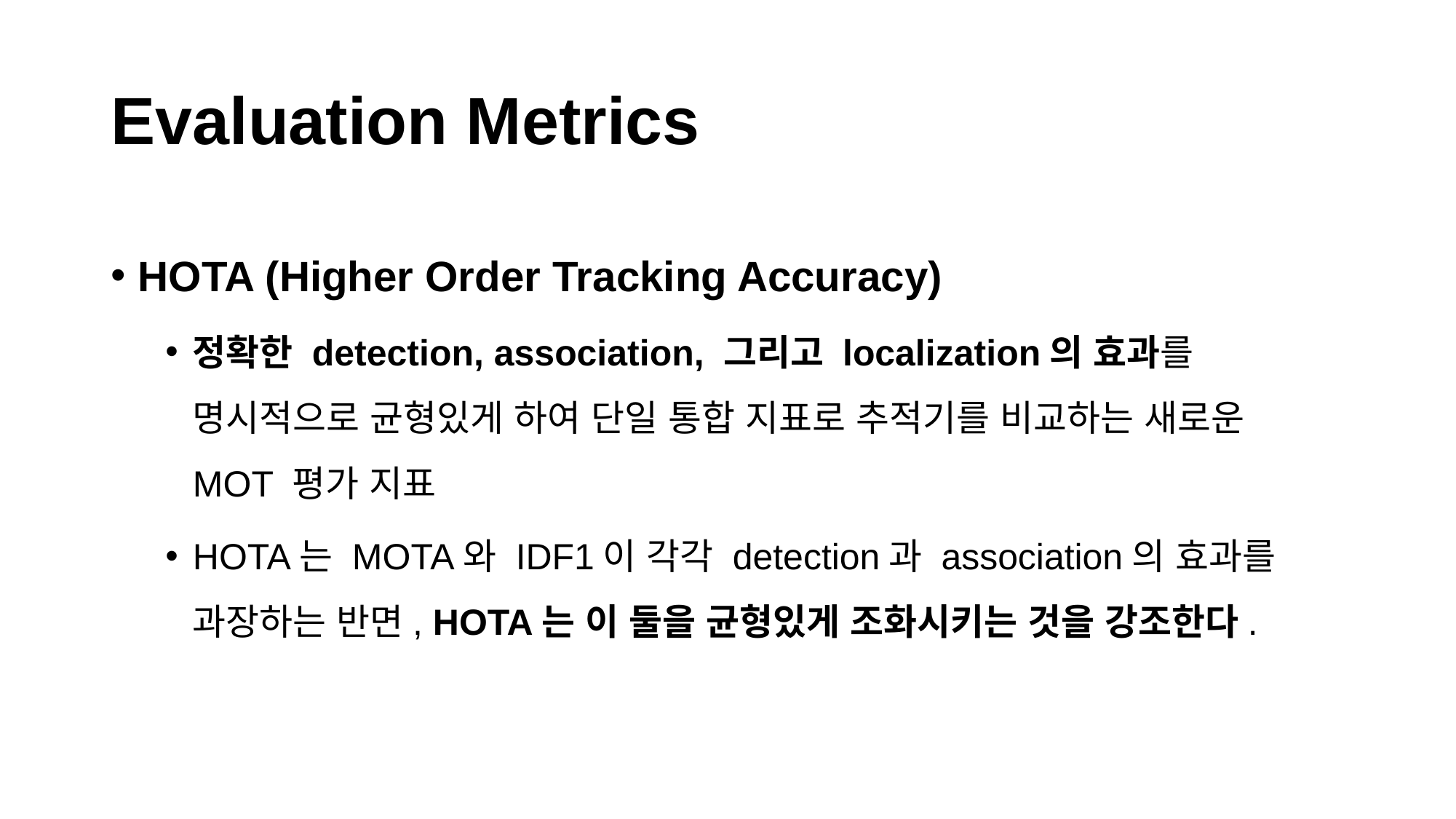

# Evaluation Metrics
HOTA (Higher Order Tracking Accuracy)
정확한 detection, association, 그리고 localization의 효과를 명시적으로 균형있게 하여 단일 통합 지표로 추적기를 비교하는 새로운 MOT 평가 지표
HOTA는 MOTA와 IDF1이 각각 detection과 association의 효과를 과장하는 반면, HOTA는 이 둘을 균형있게 조화시키는 것을 강조한다.